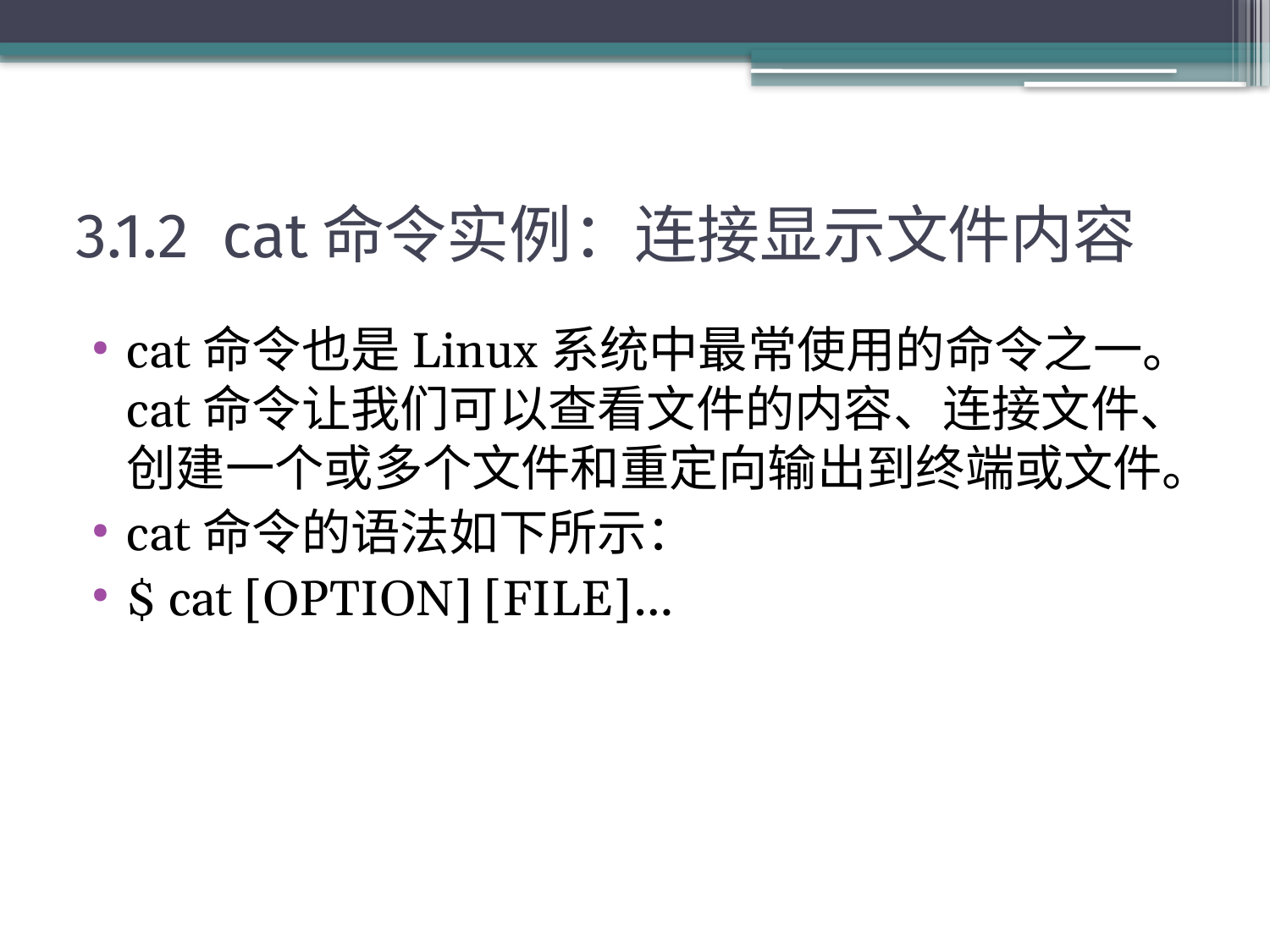

# 3.1.2  cat命令实例：连接显示文件内容
cat命令也是Linux系统中最常使用的命令之一。cat命令让我们可以查看文件的内容、连接文件、创建一个或多个文件和重定向输出到终端或文件。
cat命令的语法如下所示：
$ cat [OPTION] [FILE]…